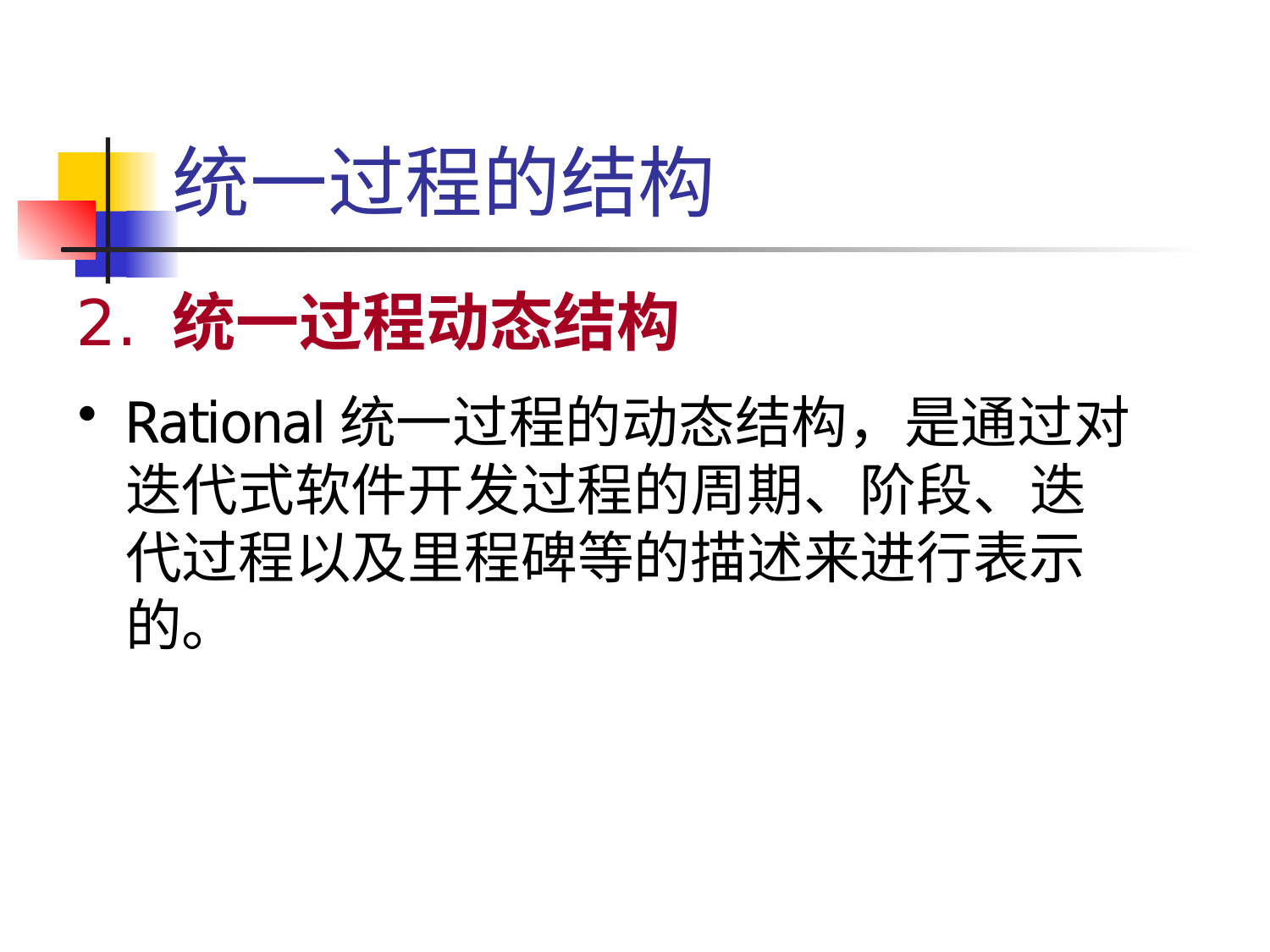

# 统一过程的结构
2. 统一过程动态结构
Rational统一过程的动态结构，是通过对迭代式软件开发过程的周期、阶段、迭代过程以及里程碑等的描述来进行表示的。